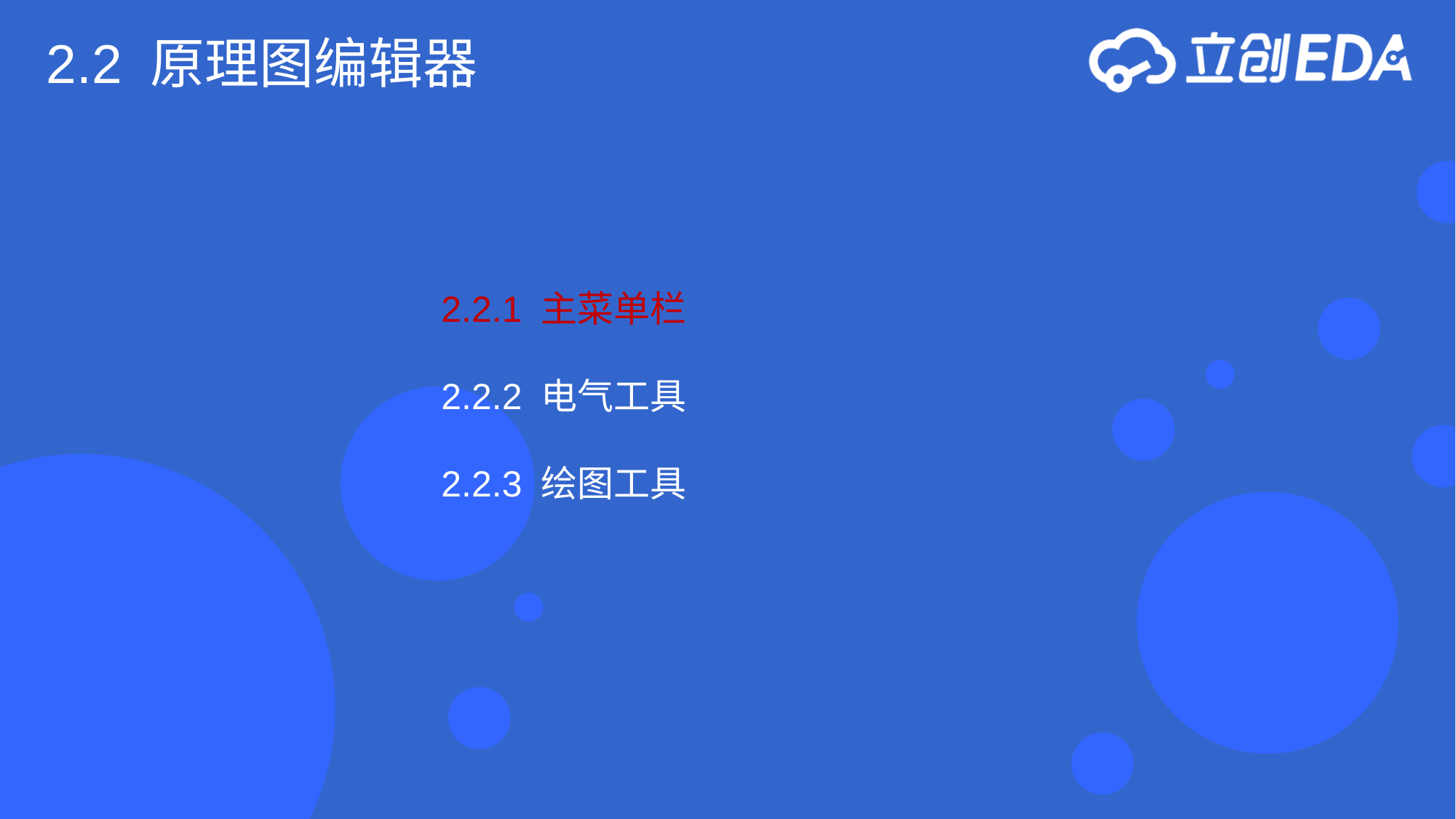

2.2 原理图编辑器
2.2.1 主菜单栏

2.2.2 电气工具

2.2.3 绘图工具